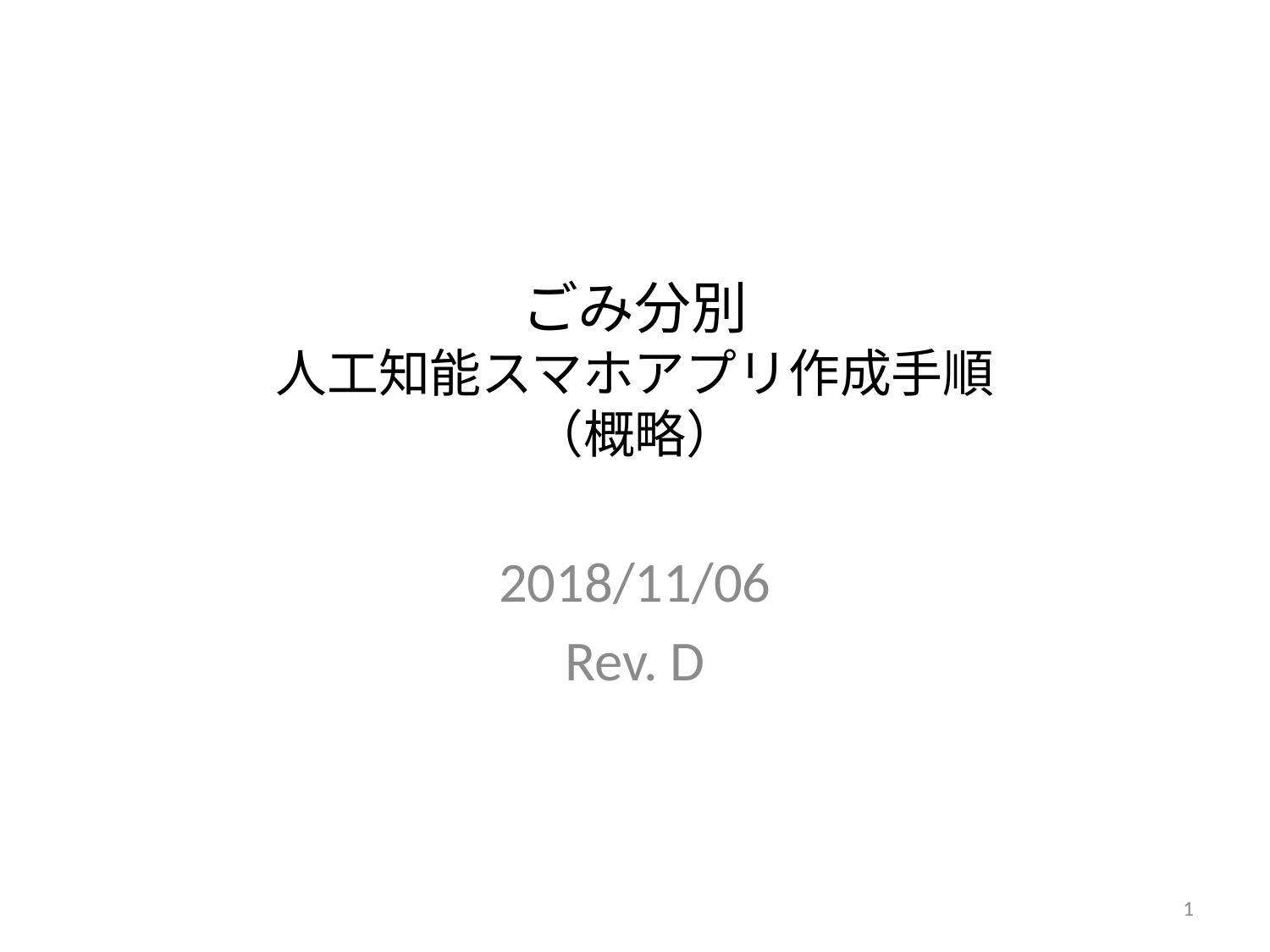

# ごみ分別 人工知能スマホアプリ作成手順 （概略）
2018/11/06
Rev. D
1